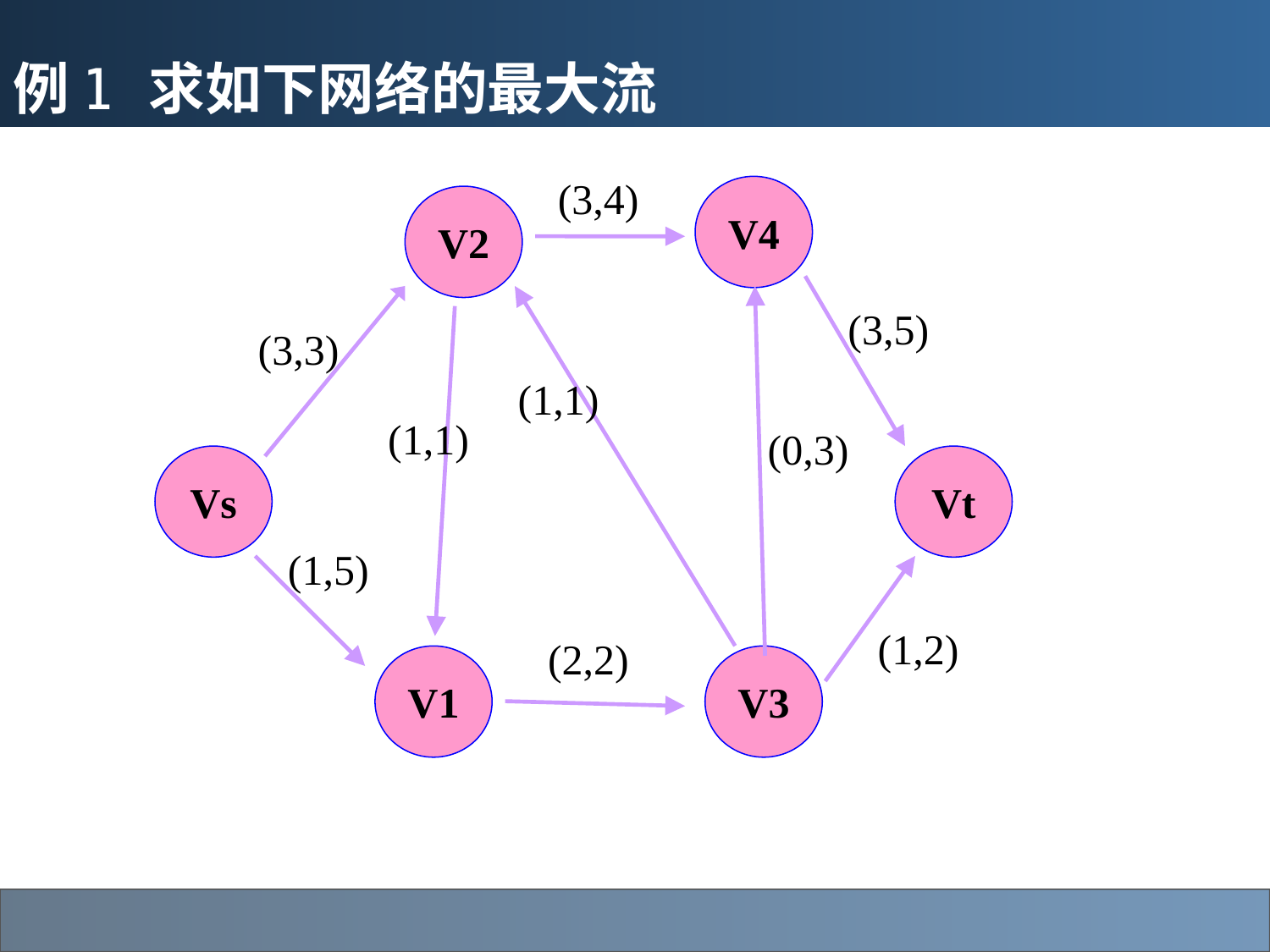

# 例1 求如下网络的最大流
(3,4)
V4
V2

(3,5)

(3,3)
(1,1)
(1,1)
(0,3)
Vs
Vt
(1,5)

(1,2)
(2,2)
V1
V3